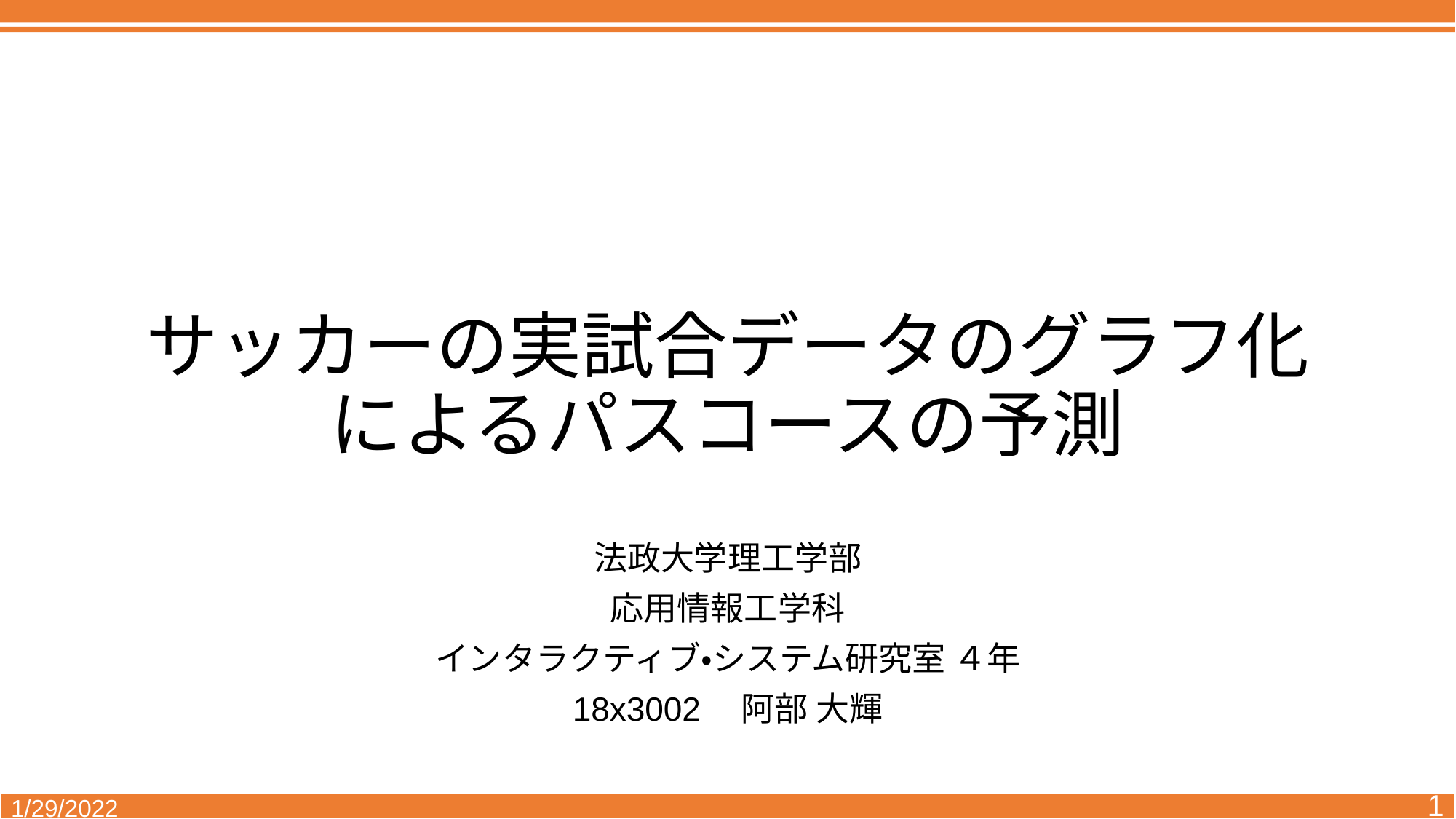

# サッカーの実試合データのグラフ化によるパスコースの予測
法政大学理工学部
応用情報工学科
インタラクティブ・システム研究室 ４年
18x3002　阿部 大輝
1
1/29/2022